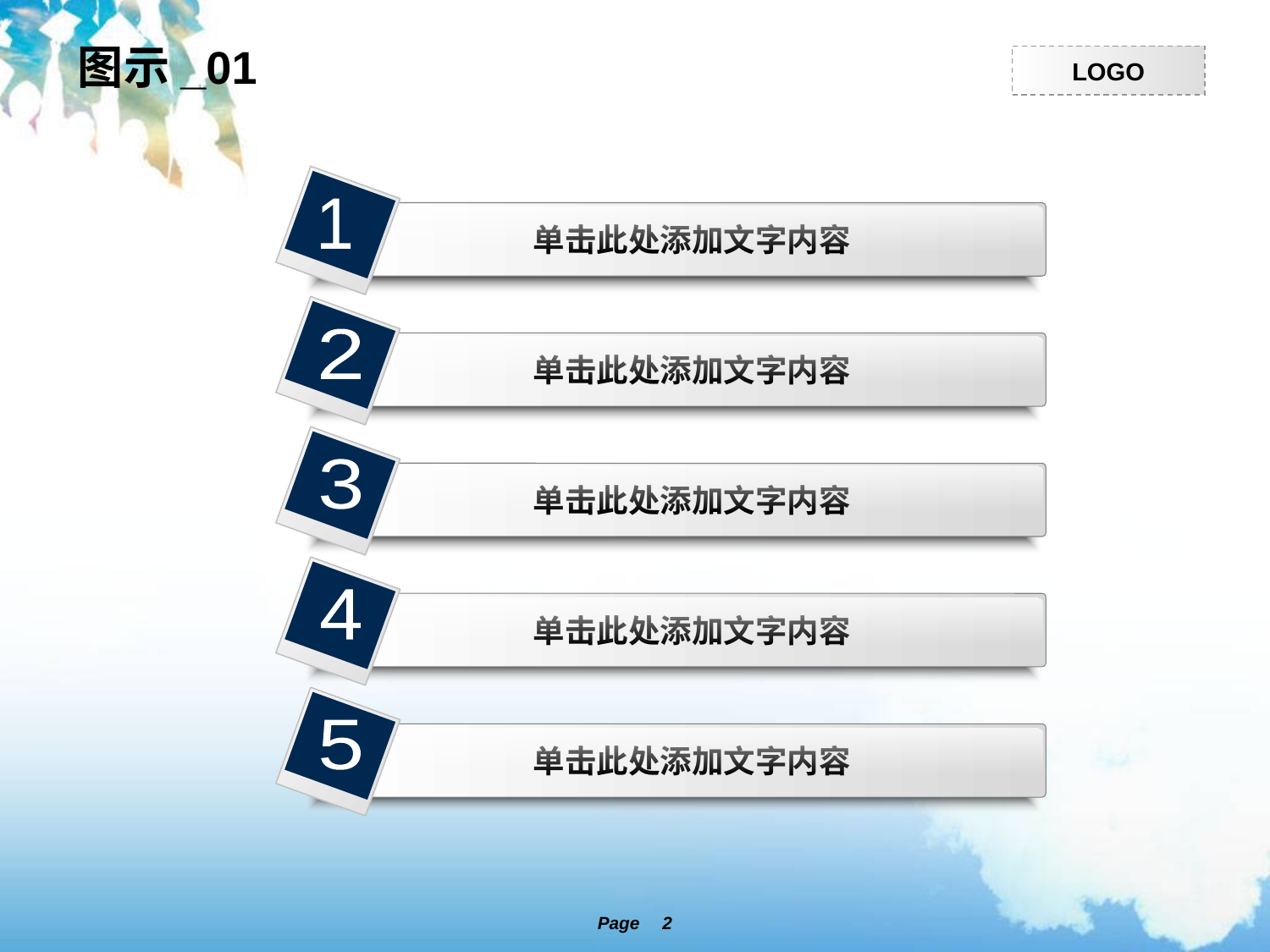

# 图示_01

1
单击此处添加文字内容

2
单击此处添加文字内容

3
单击此处添加文字内容

4
单击此处添加文字内容

5
单击此处添加文字内容